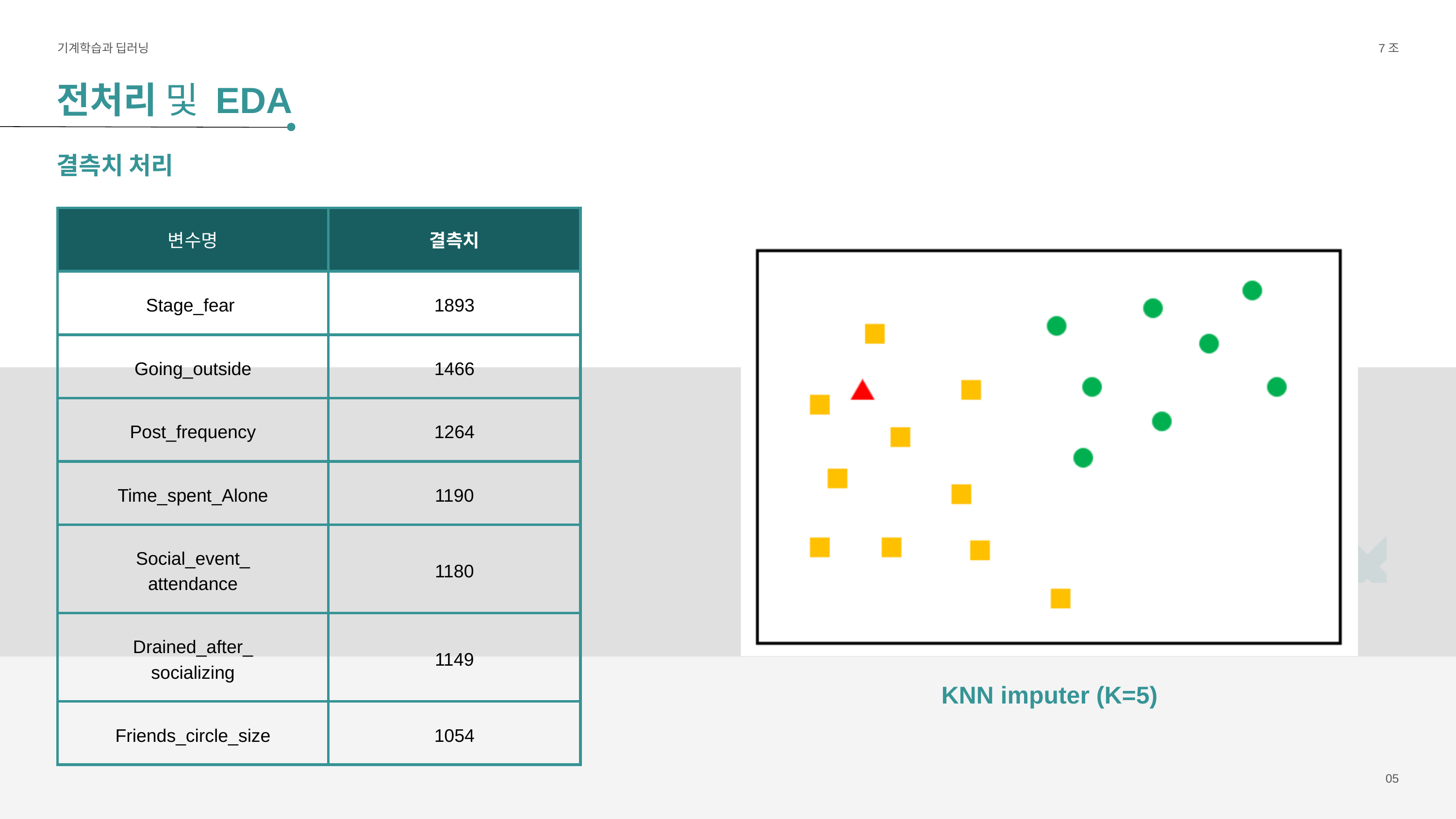

기계학습과 딥러닝
7조
전처리 및 EDA

결측치 처리
| 변수명 | 결측치 |
| --- | --- |
| Stage\_fear | 1893 |
| Going\_outside | 1466 |
| Post\_frequency | 1264 |
| Time\_spent\_Alone | 1190 |
| Social\_event\_ attendance | 1180 |
| Drained\_after\_ socializing | 1149 |
| Friends\_circle\_size | 1054 |

KNN imputer (K=5)
05